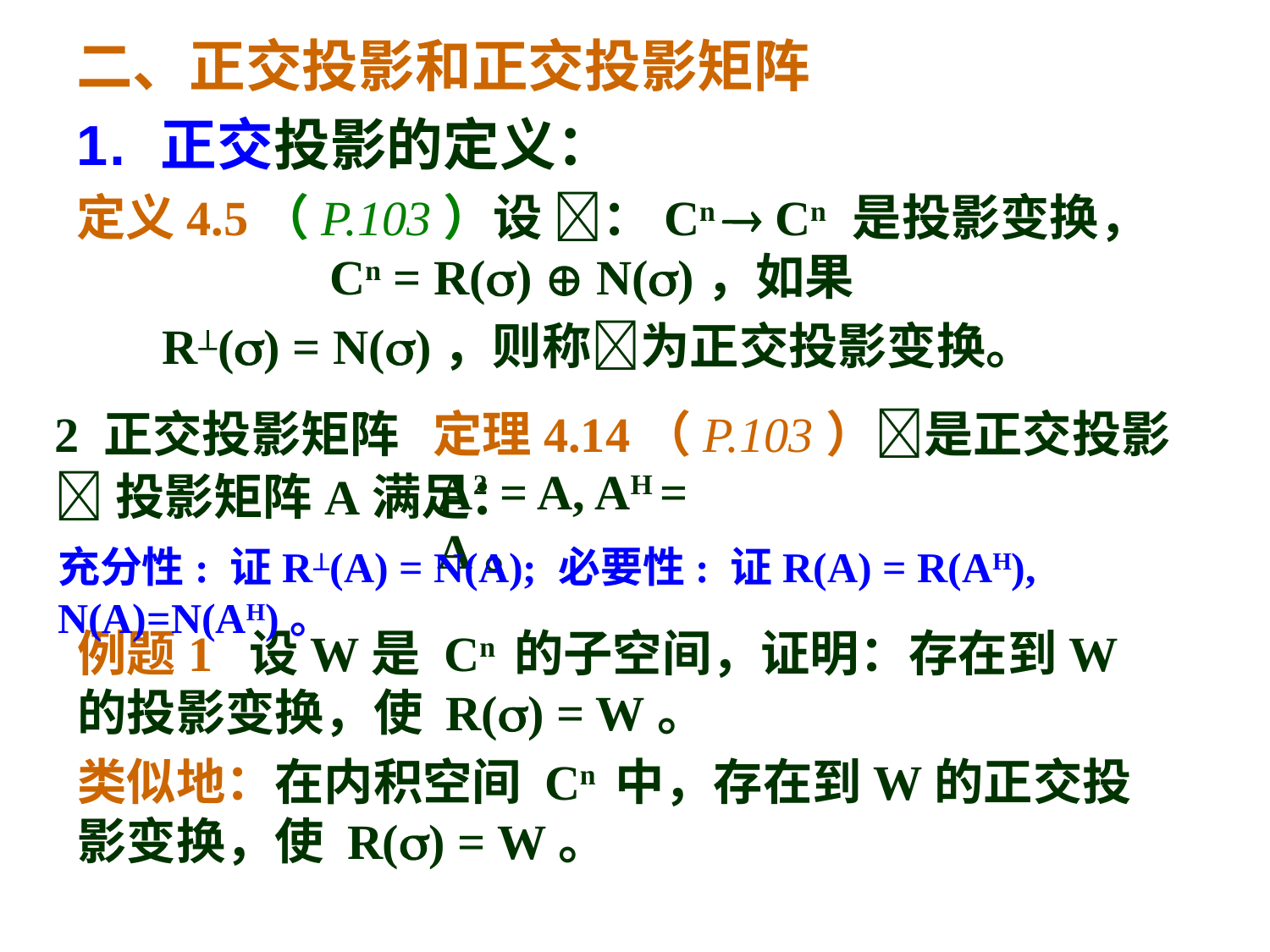

二、正交投影和正交投影矩阵
正交投影的定义：
定义4.5（P.103）设 σ：Cn → Cn  是投影变换，                     Cn = R(σ) ⊕ N(σ)，如果
       R⊥(σ) = N(σ)，则称σ为正交投影变换。
2 正交投影矩阵   定理4.14（P.103）σ是正交投影 ⇔ 投影矩阵A满足：
A2 = A, AH = A。
充分性: 证R⊥(A) = N(A); 必要性: 证R(A) = R(AH), N(A)=N(AH)。
例题1  设W是 Cn 的子空间，证明：存在到W的投影变换，使 R(σ) = W。
类似地：在内积空间 Cn 中，存在到W的正交投影变换，使 R(σ) = W。